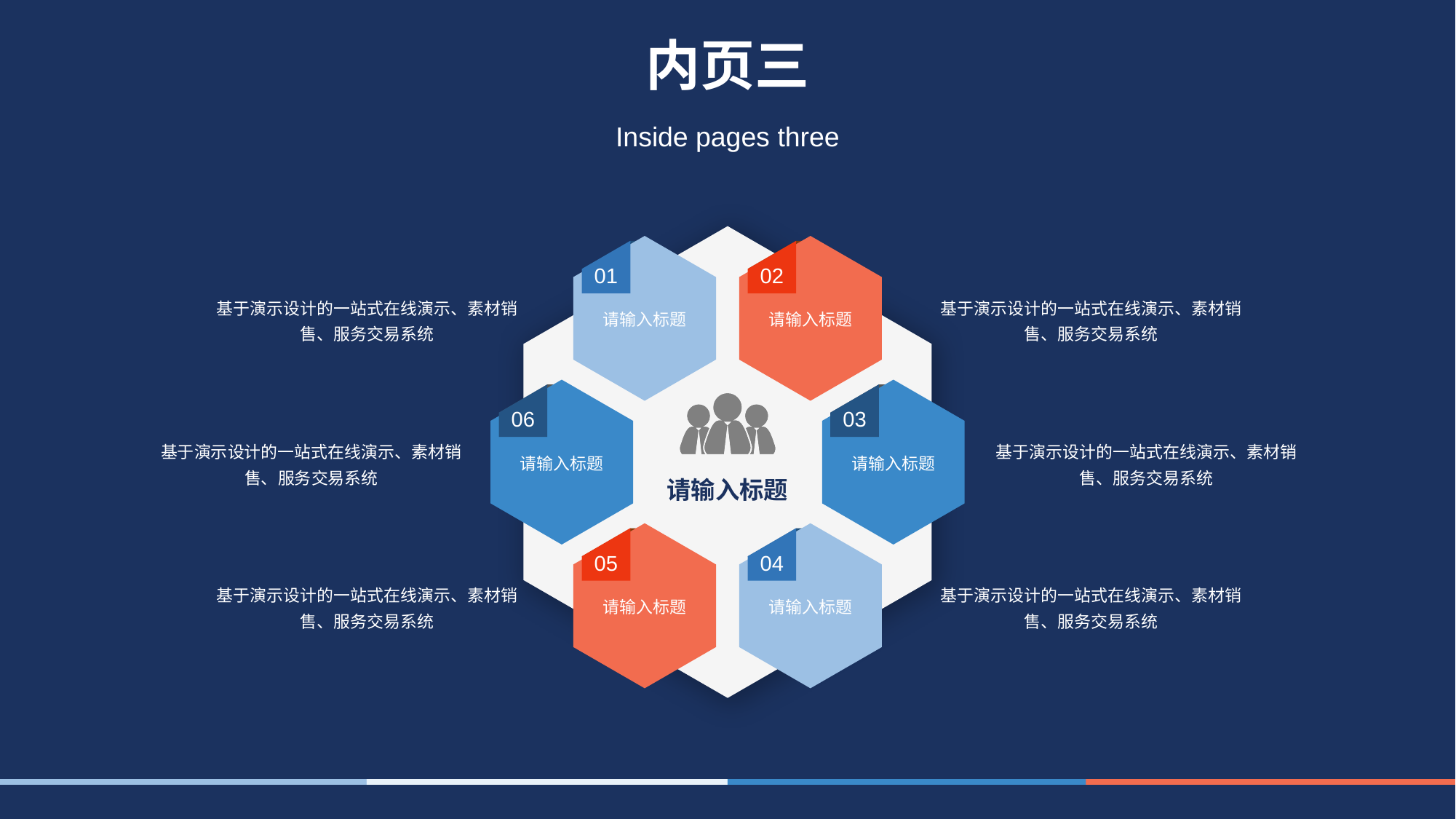

内页三
Inside pages three

请输入标题

请输入标题
01
02

基于演示设计的一站式在线演示、素材销售、服务交易系统
基于演示设计的一站式在线演示、素材销售、服务交易系统

请输入标题

请输入标题
06
03

基于演示设计的一站式在线演示、素材销售、服务交易系统
基于演示设计的一站式在线演示、素材销售、服务交易系统
请输入标题

请输入标题

请输入标题
05
04

基于演示设计的一站式在线演示、素材销售、服务交易系统
基于演示设计的一站式在线演示、素材销售、服务交易系统